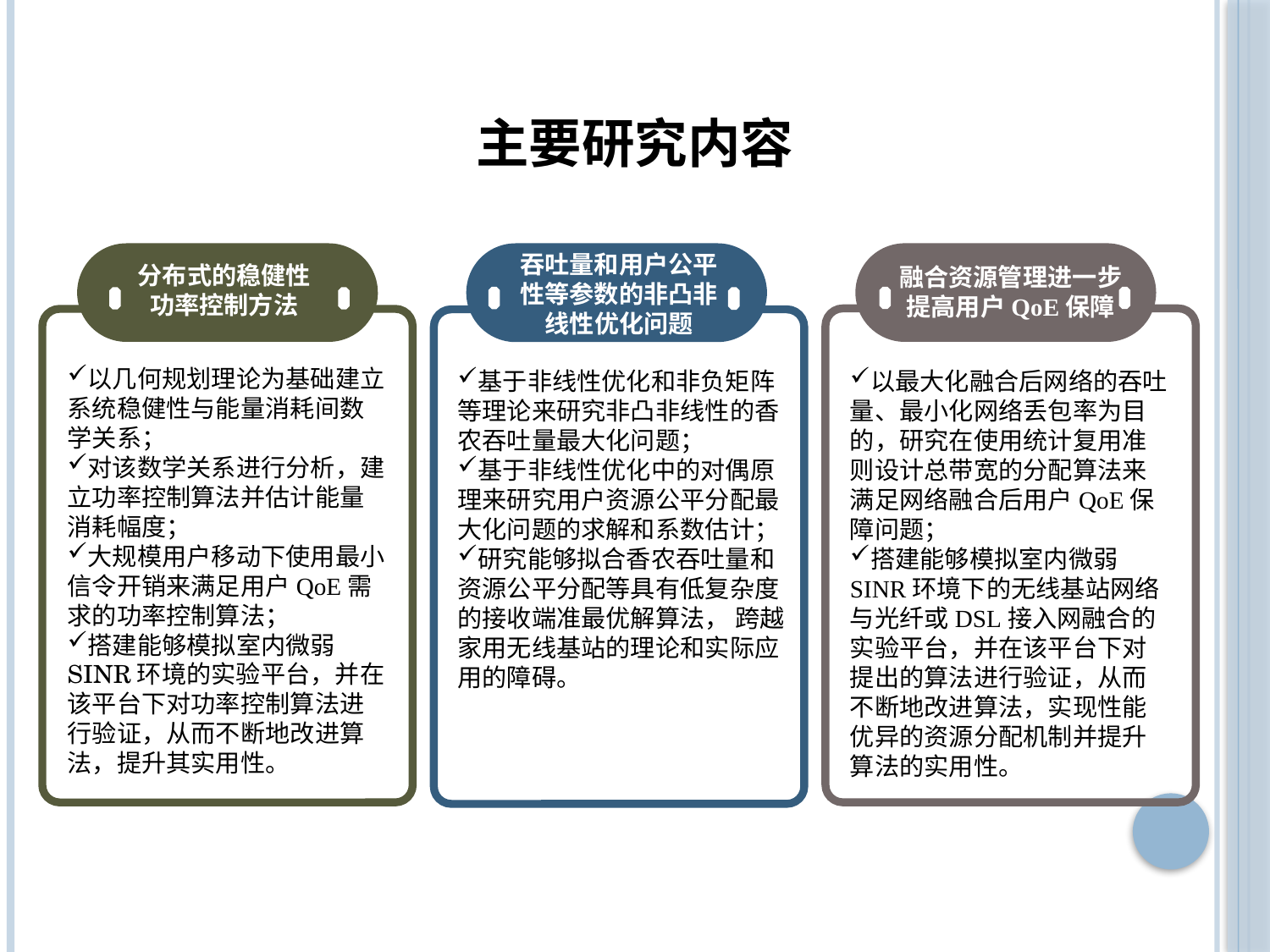

# 主要研究内容

融合资源管理进一步提高用户QoE保障

以最大化融合后网络的吞吐量、最小化网络丢包率为目的，研究在使用统计复用准则设计总带宽的分配算法来满足网络融合后用户QoE保障问题；
搭建能够模拟室内微弱SINR环境下的无线基站网络与光纤或DSL接入网融合的实验平台，并在该平台下对提出的算法进行验证，从而不断地改进算法，实现性能优异的资源分配机制并提升算法的实用性。

分布式的稳健性功率控制方法

以几何规划理论为基础建立系统稳健性与能量消耗间数学关系；
对该数学关系进行分析，建立功率控制算法并估计能量消耗幅度；
大规模用户移动下使用最小信令开销来满足用户QoE需求的功率控制算法；
搭建能够模拟室内微弱SINR环境的实验平台，并在该平台下对功率控制算法进行验证，从而不断地改进算法，提升其实用性。

吞吐量和用户公平性等参数的非凸非线性优化问题

基于非线性优化和非负矩阵等理论来研究非凸非线性的香农吞吐量最大化问题；
基于非线性优化中的对偶原理来研究用户资源公平分配最大化问题的求解和系数估计；
研究能够拟合香农吞吐量和资源公平分配等具有低复杂度的接收端准最优解算法， 跨越家用无线基站的理论和实际应用的障碍。